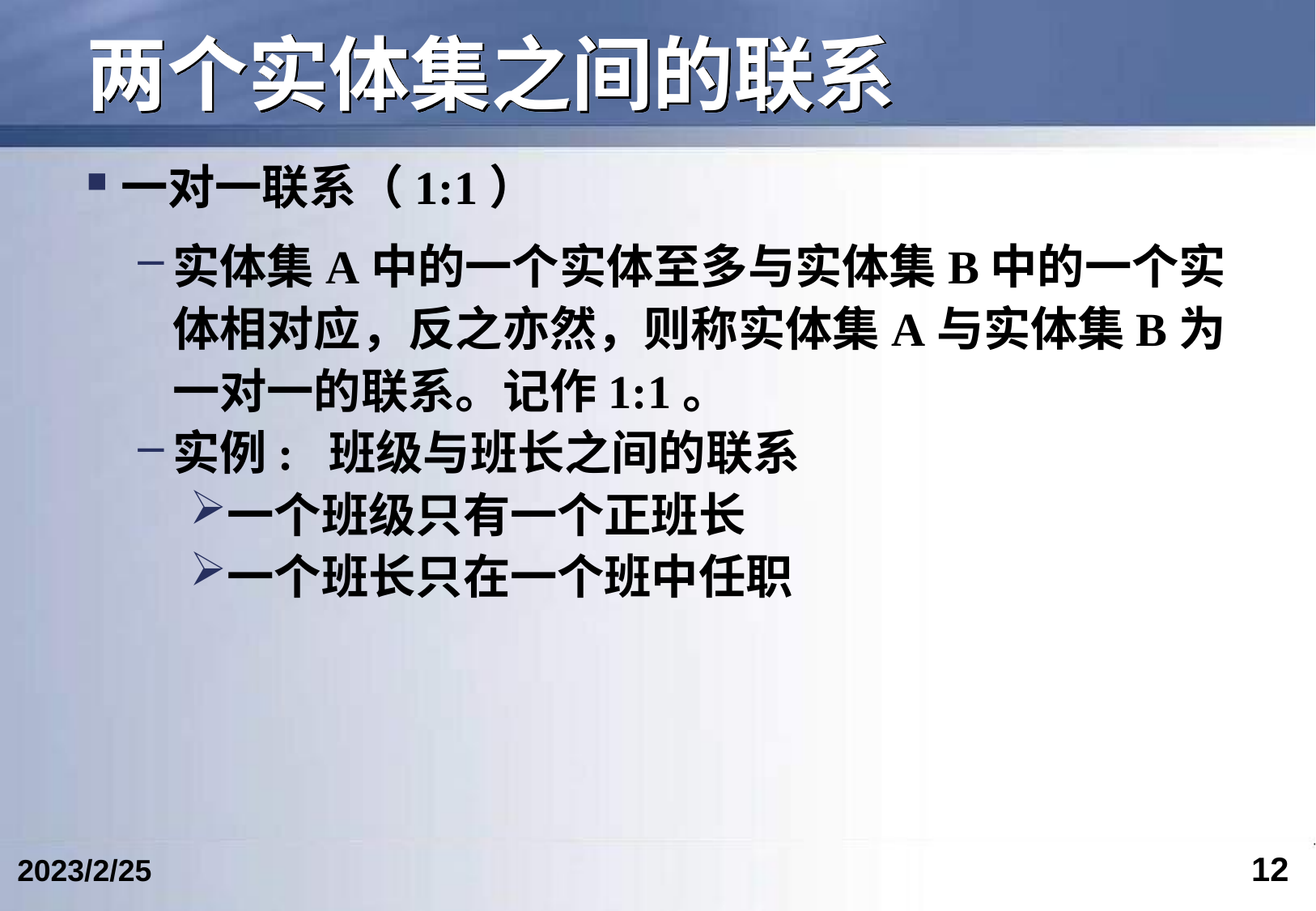

# 两个实体集之间的联系
一对一联系（1:1）
实体集A中的一个实体至多与实体集B中的一个实体相对应，反之亦然，则称实体集A与实体集B为一对一的联系。记作1:1。
实例:  班级与班长之间的联系
一个班级只有一个正班长
一个班长只在一个班中任职
12
2023/2/25